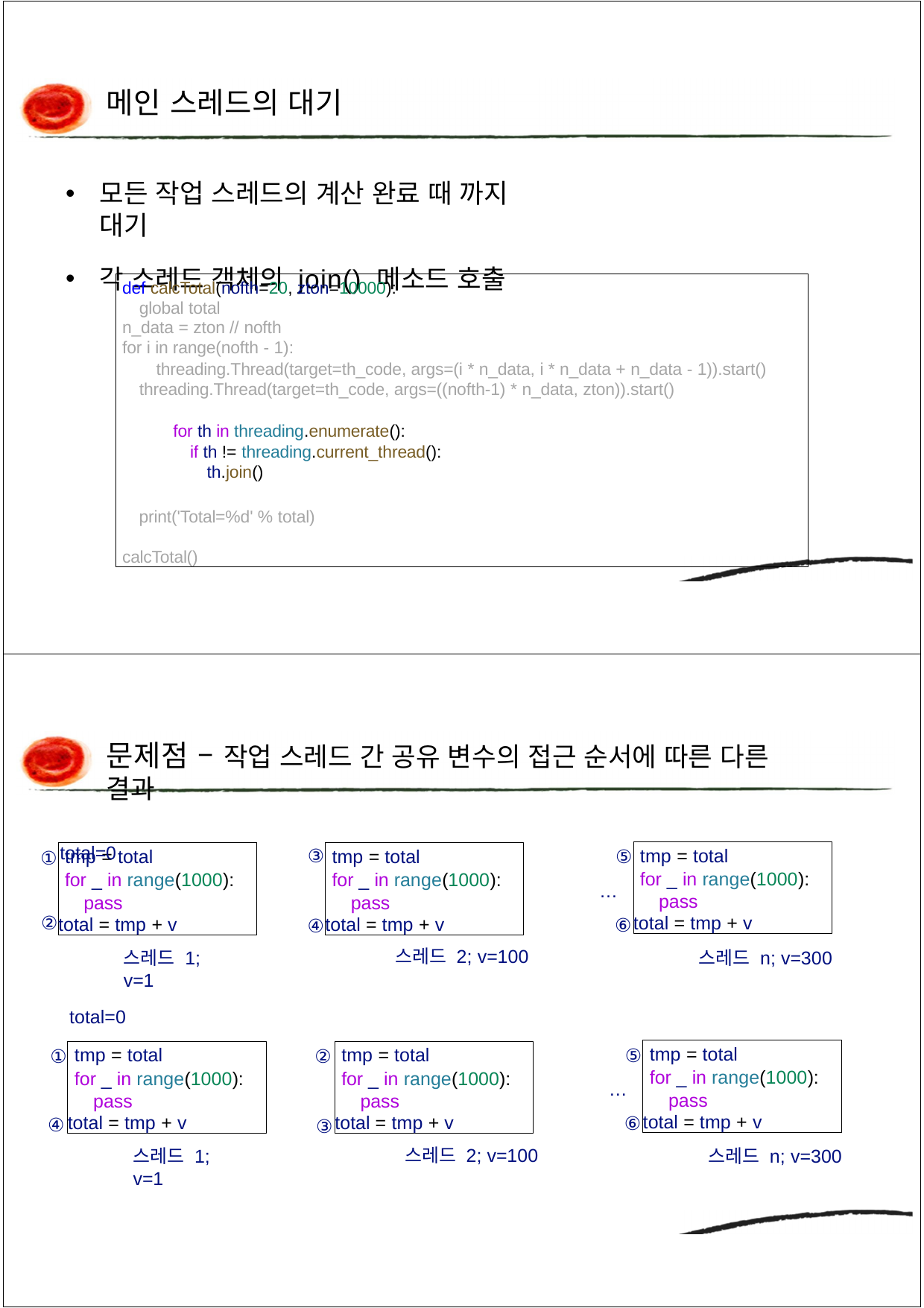

메인 스레드의 대기

모든 작업 스레드의 계산 완료 때 까지 대기
각 스레드 객체의 join() 메소드 호출
def calcTotal(nofth=20, zton=10000):  global total
n_data = zton // nofth
for i in range(nofth - 1):
threading.Thread(target=th_code, args=(i * n_data, i * n_data + n_data - 1)).start()  threading.Thread(target=th_code, args=((nofth-1) * n_data, zton)).start()

for th in threading.enumerate():
if th != threading.current_thread():  th.join()
print('Total=%d' % total)  calcTotal()

문제점 – 작업 스레드 간 공유 변수의 접근 순서에 따른 다른 결과

total=0
⑤
…
⑥
tmp = total
for _ in range(1000):  pass
total = tmp + v
③
tmp = total
for _ in range(1000):  pass
total = tmp + v
tmp = total
for _ in range(1000):  pass
total = tmp + v
①
②
④
스레드 2; v=100
스레드 1; v=1
스레드 n; v=300
total=0
⑤
…
⑥
tmp = total
for _ in range(1000):  pass
total = tmp + v
tmp = total
for _ in range(1000):  pass
total = tmp + v
tmp = total
for _ in range(1000):  pass
total = tmp + v
①
②
④
③
스레드 2; v=100
스레드 1; v=1
스레드 n; v=300